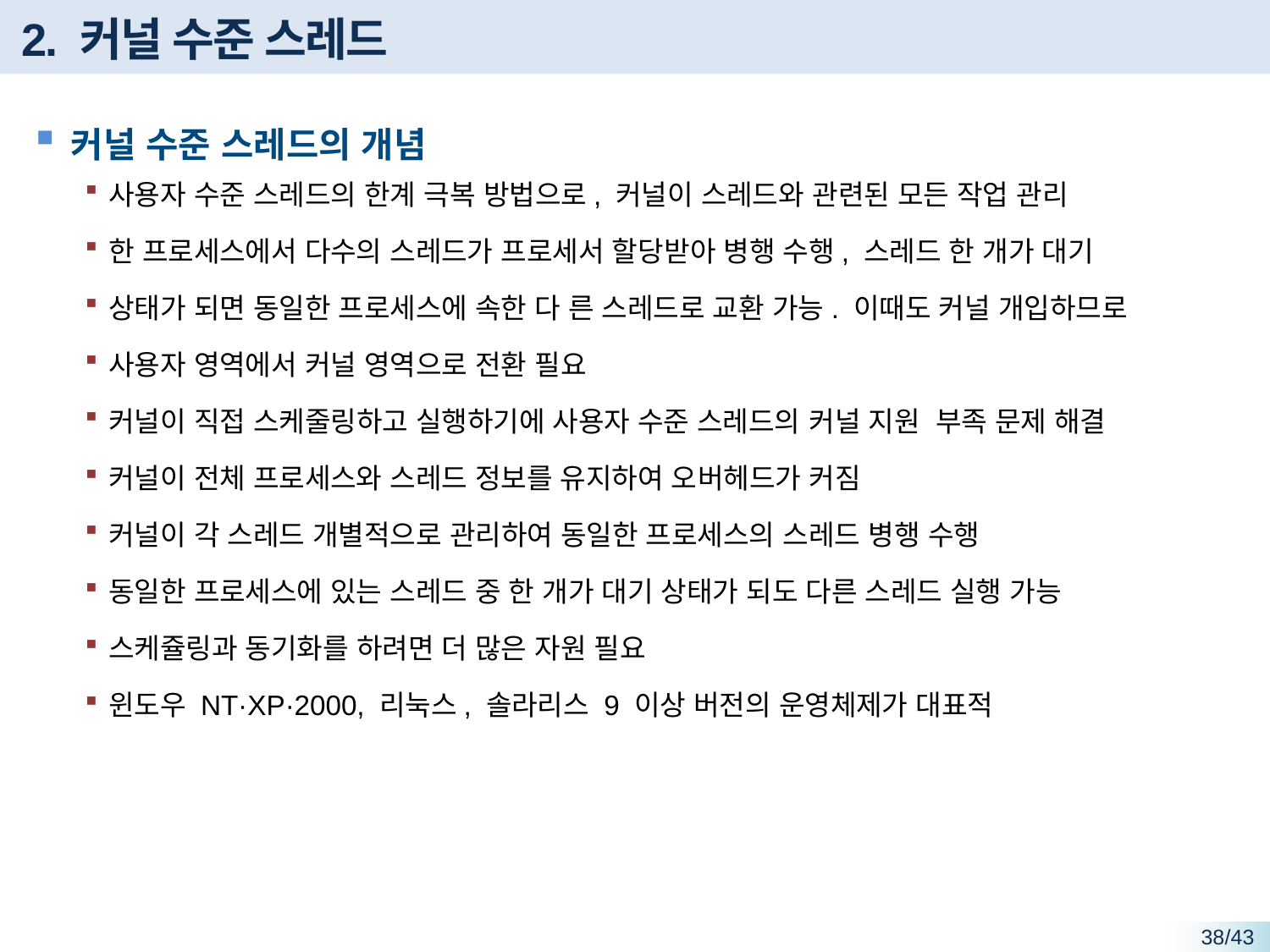

# 2. 커널 수준 스레드
커널 수준 스레드의 개념
사용자 수준 스레드의 한계 극복 방법으로, 커널이 스레드와 관련된 모든 작업 관리
한 프로세스에서 다수의 스레드가 프로세서 할당받아 병행 수행, 스레드 한 개가 대기
상태가 되면 동일한 프로세스에 속한 다 른 스레드로 교환 가능. 이때도 커널 개입하므로
사용자 영역에서 커널 영역으로 전환 필요
커널이 직접 스케줄링하고 실행하기에 사용자 수준 스레드의 커널 지원  부족 문제 해결
커널이 전체 프로세스와 스레드 정보를 유지하여 오버헤드가 커짐
커널이 각 스레드 개별적으로 관리하여 동일한 프로세스의 스레드 병행 수행
동일한 프로세스에 있는 스레드 중 한 개가 대기 상태가 되도 다른 스레드 실행 가능
스케쥴링과 동기화를 하려면 더 많은 자원 필요
윈도우 NT·XP·2000, 리눅스, 솔라리스 9 이상 버전의 운영체제가 대표적